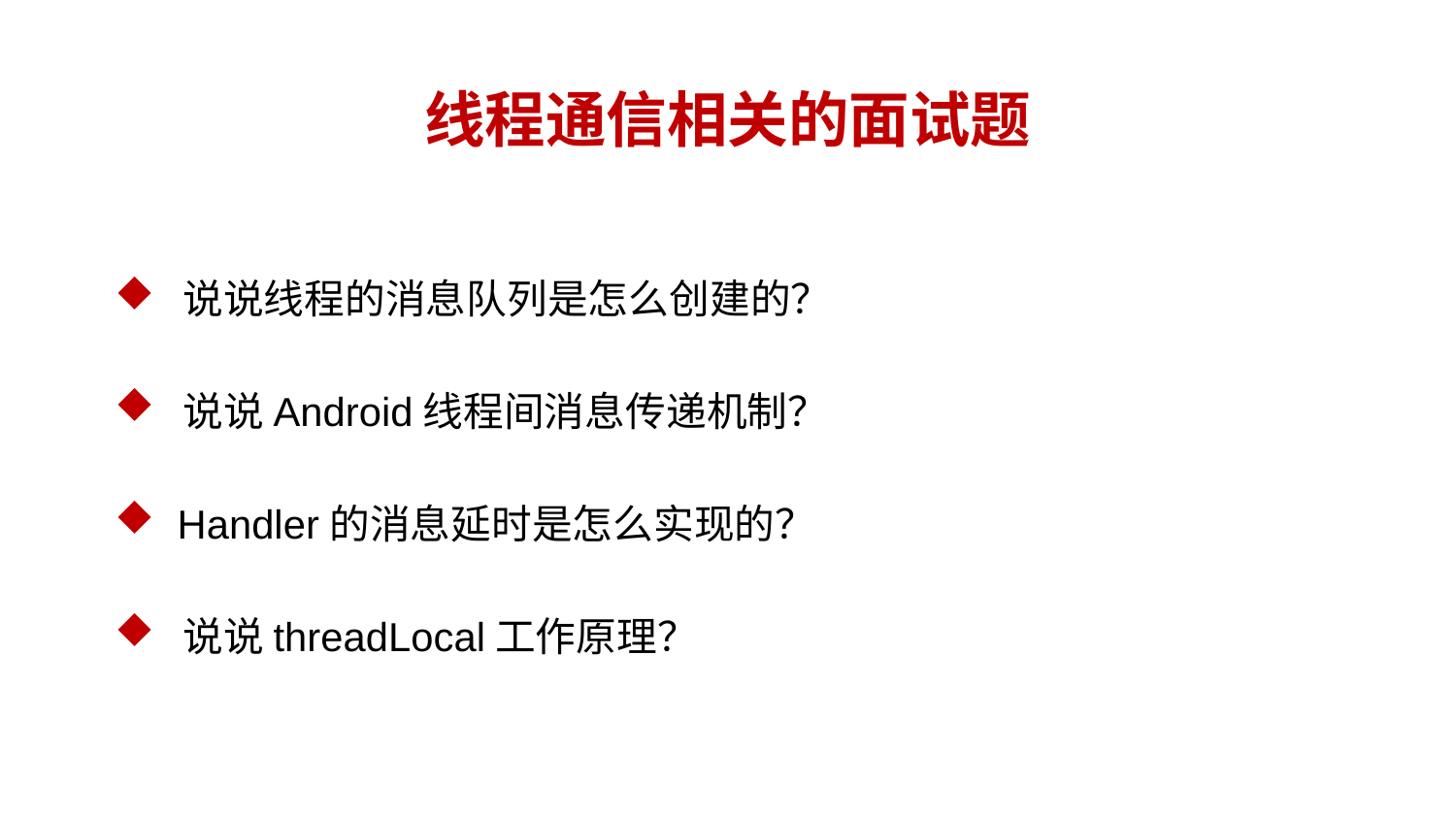

# 线程通信相关的面试题
  说说线程的消息队列是怎么创建的？
  说说Android线程间消息传递机制？
  Handler的消息延时是怎么实现的？
  说说threadLocal工作原理？